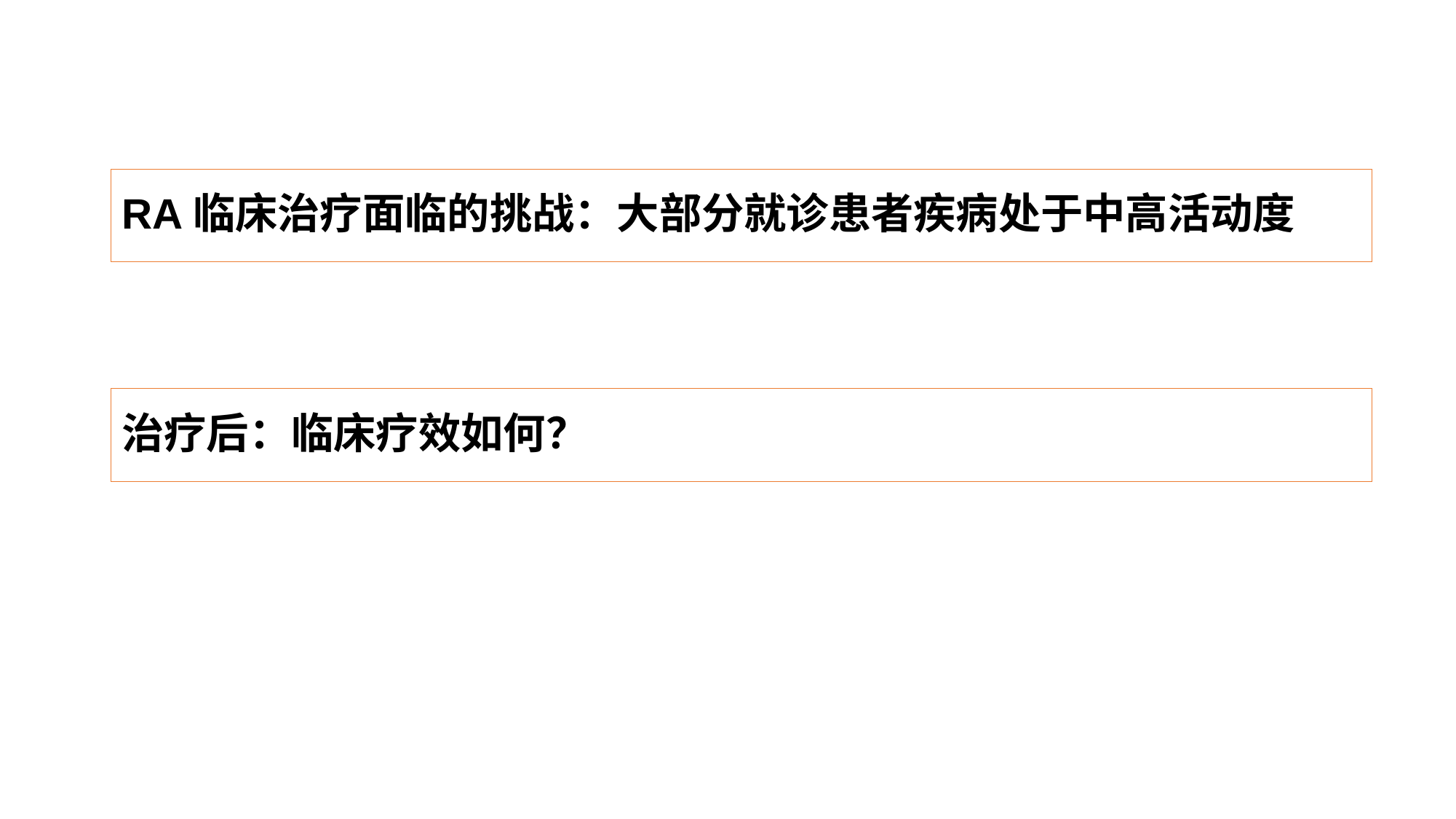

RA临床治疗面临的挑战：大部分就诊患者疾病处于中高活动度
治疗后：临床疗效如何？